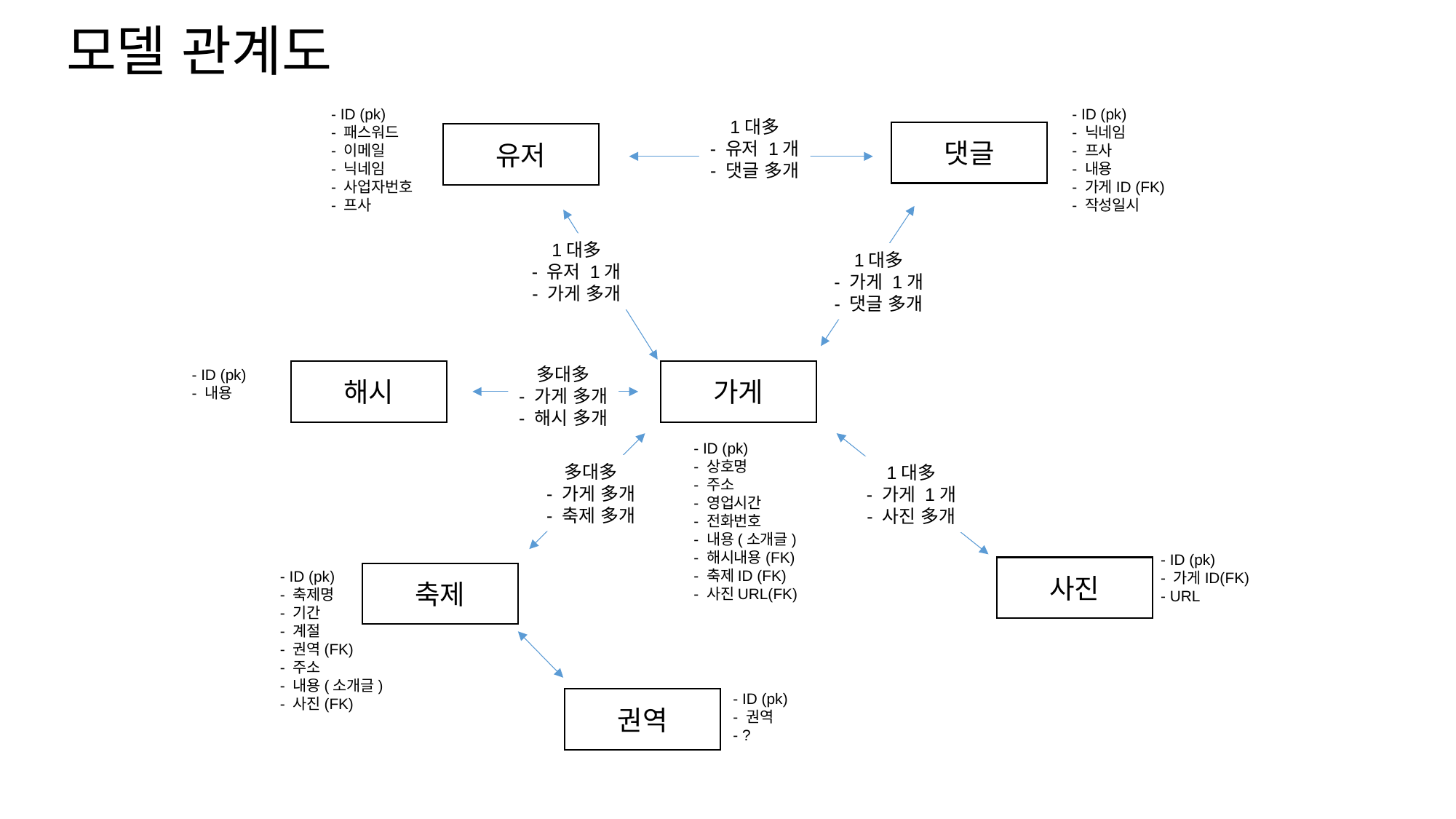

모델 관계도
- ID (pk)
- 패스워드
- 이메일
- 닉네임
- 사업자번호
- 프사
- ID (pk)
- 닉네임
- 프사
- 내용
- 가게ID (FK)
- 작성일시

1대多
- 유저 1개
- 댓글 多개

댓글
유저
1대多
- 유저 1개
- 가게 多개
1대多
- 가게 1개
- 댓글 多개
多대多
- 가게 多개
- 해시 多개
- ID (pk)
- 내용
해시
가게
- ID (pk)
- 상호명
- 주소
- 영업시간
- 전화번호
- 내용(소개글)
- 해시내용(FK)
- 축제ID (FK)
- 사진URL(FK)
多대多
- 가게 多개
- 축제 多개
1대多
- 가게 1개
- 사진 多개
- ID (pk)
- 가게ID(FK)
- URL
사진
- ID (pk)
- 축제명
- 기간
- 계절
- 권역(FK)
- 주소
- 내용(소개글)
- 사진(FK)
축제
- ID (pk)
- 권역
- ?
권역